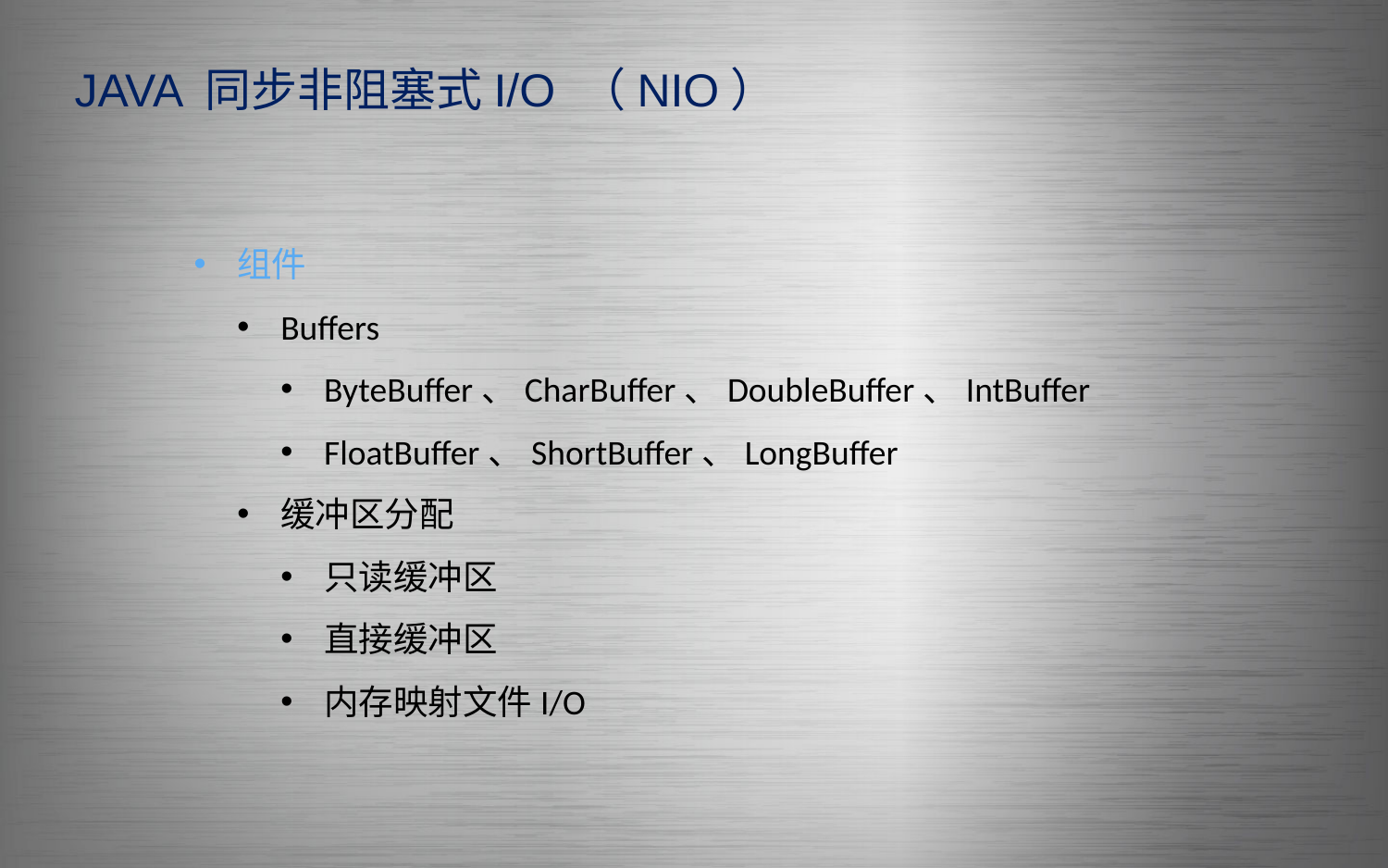

JAVA 同步非阻塞式I/O （NIO）
组件
Buffers
ByteBuffer、CharBuffer、DoubleBuffer、IntBuffer
FloatBuffer、ShortBuffer、LongBuffer
缓冲区分配
只读缓冲区
直接缓冲区
内存映射文件I/O